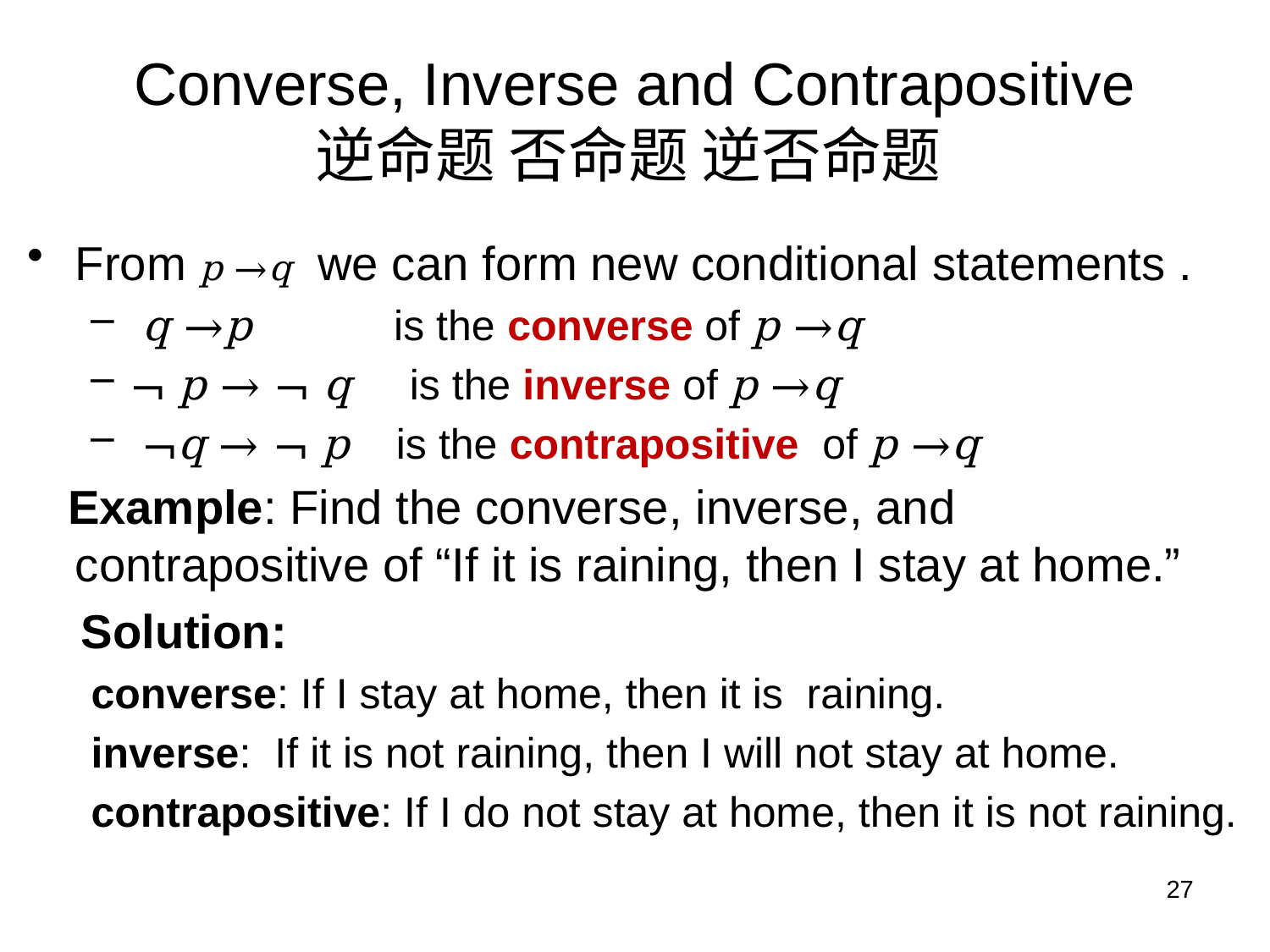

# Converse, Inverse and Contrapositive 逆命题 否命题 逆否命题
From p →q  we can form new conditional statements .
 q →p            is the converse of p →q
¬ p → ¬ q     is the inverse of p →q
 ¬q → ¬ p    is the contrapositive  of p →q
   Example: Find the converse, inverse, and contrapositive of “If it is raining, then I stay at home.”
    Solution:
converse: If I stay at home, then it is  raining.
inverse:  If it is not raining, then I will not stay at home.
contrapositive: If I do not stay at home, then it is not raining.
27